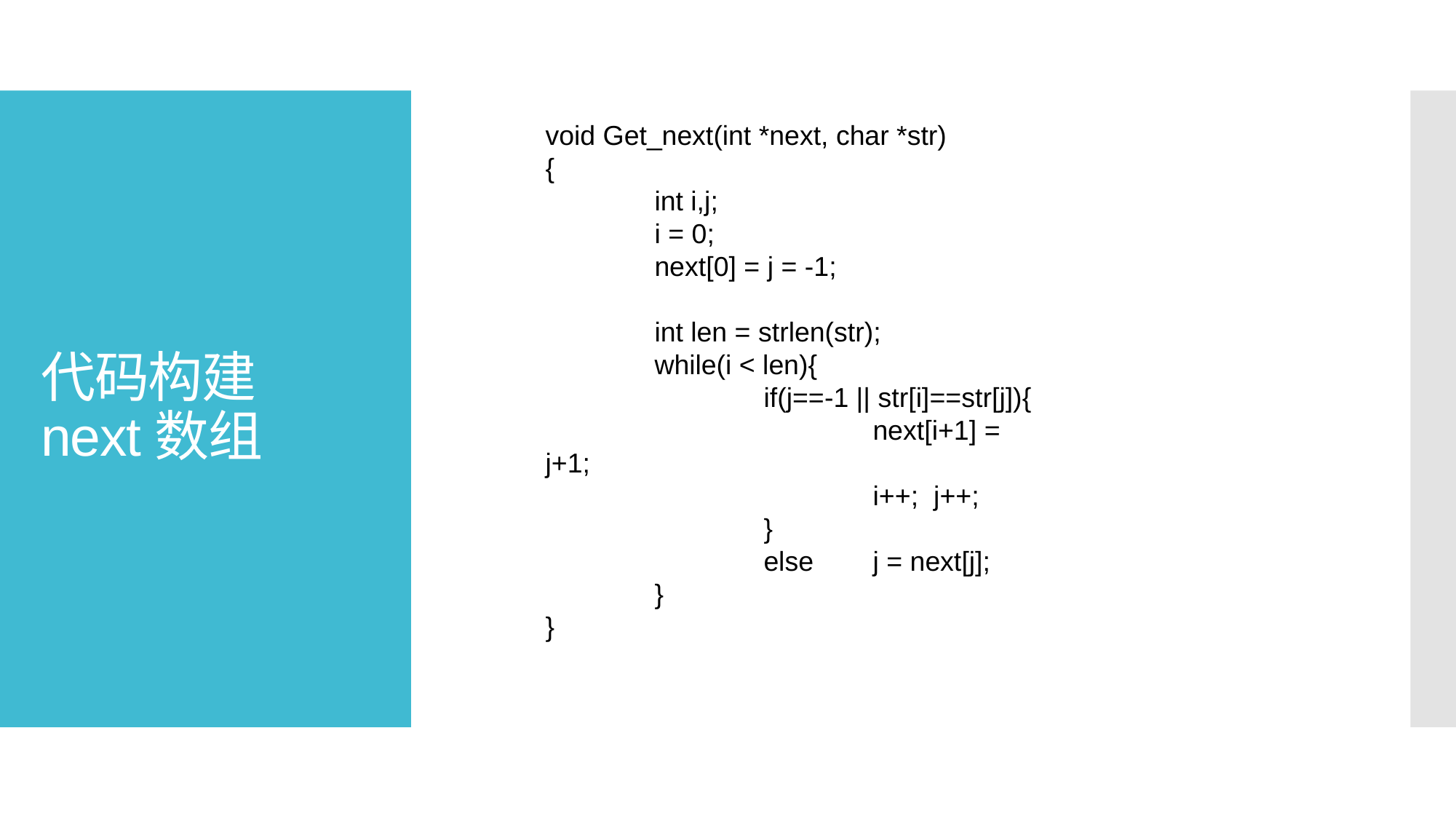

void Get_next(int *next, char *str)
{
	int i,j;
	i = 0;
	next[0] = j = -1;

	int len = strlen(str);
	while(i < len){
		if(j==-1 || str[i]==str[j]){
			next[i+1] = j+1;
			i++;  j++;
		}
		else	j = next[j];
	}
}
# 代码构建 next数组